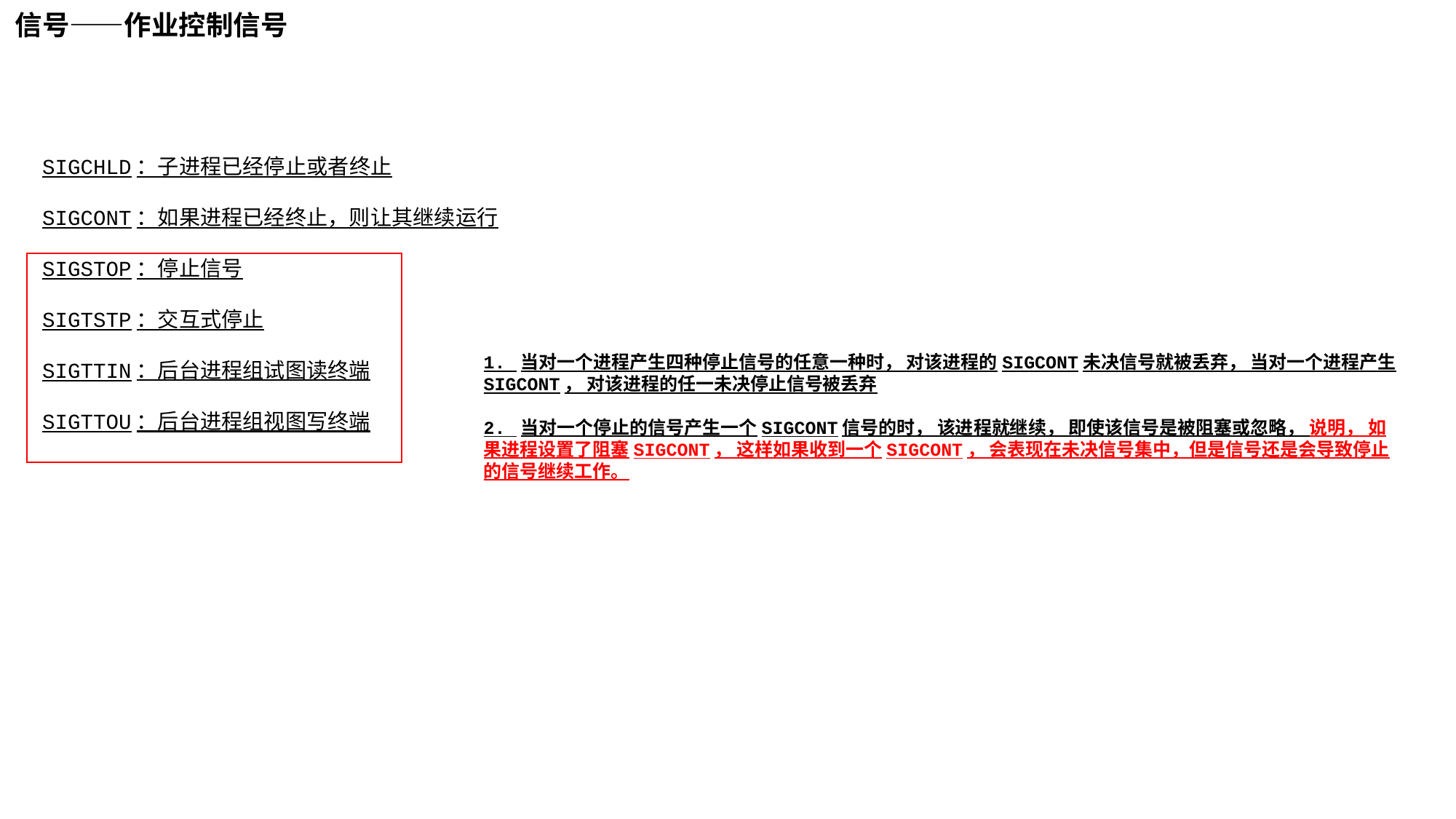

信号——作业控制信号
SIGCHLD：子进程已经停止或者终止

SIGCONT：如果进程已经终止，则让其继续运行

SIGSTOP：停止信号

SIGTSTP：交互式停止

SIGTTIN：后台进程组试图读终端

SIGTTOU：后台进程组视图写终端

1. 当对一个进程产生四种停止信号的任意一种时， 对该进程的SIGCONT未决信号就被丢弃， 当对一个进程产生SIGCONT， 对该进程的任一未决停止信号被丢弃

2. 当对一个停止的信号产生一个SIGCONT信号的时， 该进程就继续， 即使该信号是被阻塞或忽略， 说明， 如果进程设置了阻塞SIGCONT， 这样如果收到一个SIGCONT， 会表现在未决信号集中，但是信号还是会导致停止的信号继续工作。